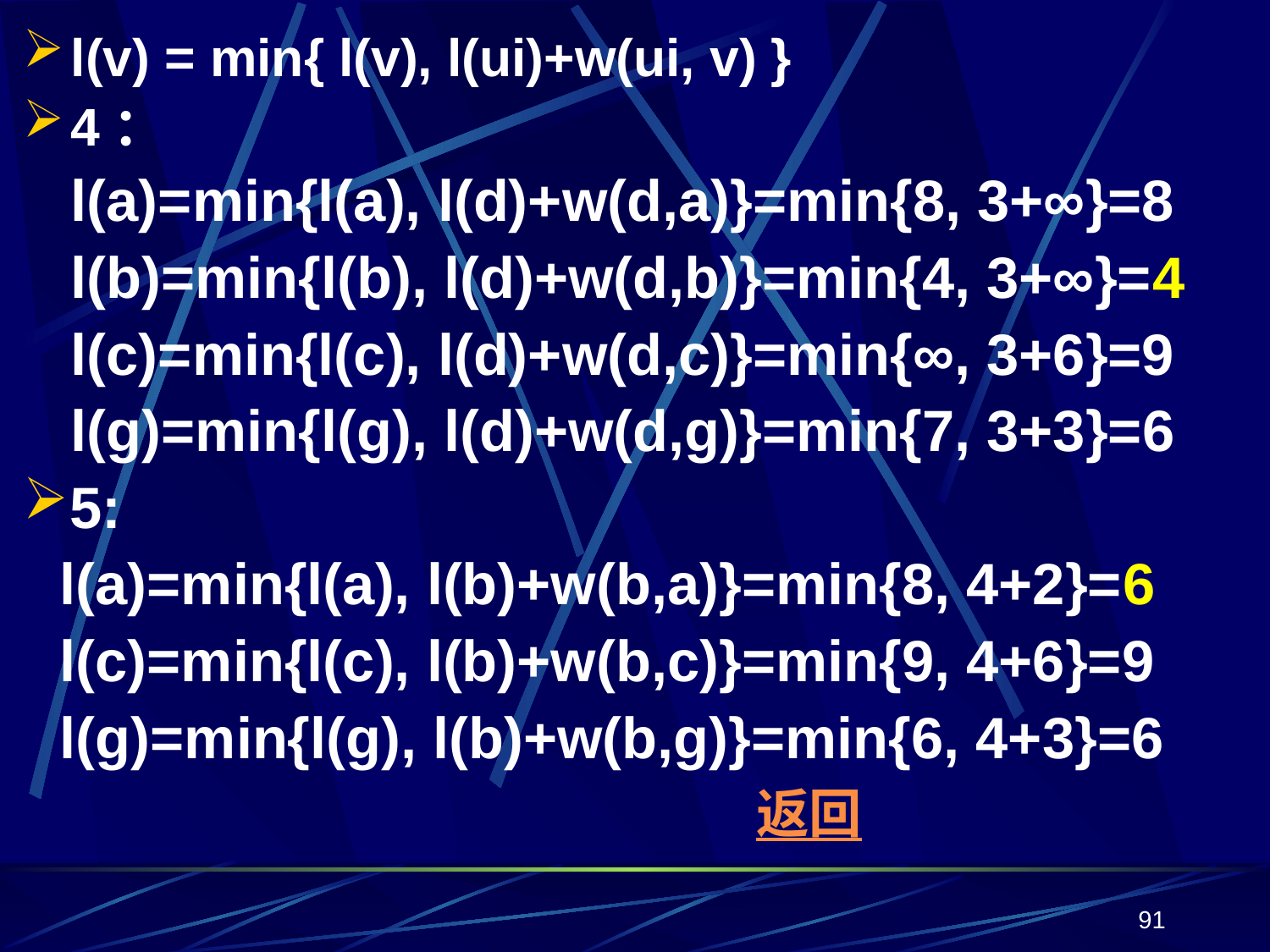

l(v) = min{ l(v), l(ui)+w(ui, v) }
4：
	l(a)=min{l(a), l(d)+w(d,a)}=min{8, 3+∞}=8
	l(b)=min{l(b), l(d)+w(d,b)}=min{4, 3+∞}=4
	l(c)=min{l(c), l(d)+w(d,c)}=min{∞, 3+6}=9
	l(g)=min{l(g), l(d)+w(d,g)}=min{7, 3+3}=6
5:
l(a)=min{l(a), l(b)+w(b,a)}=min{8, 4+2}=6
l(c)=min{l(c), l(b)+w(b,c)}=min{9, 4+6}=9
l(g)=min{l(g), l(b)+w(b,g)}=min{6, 4+3}=6
                                                             返回

91